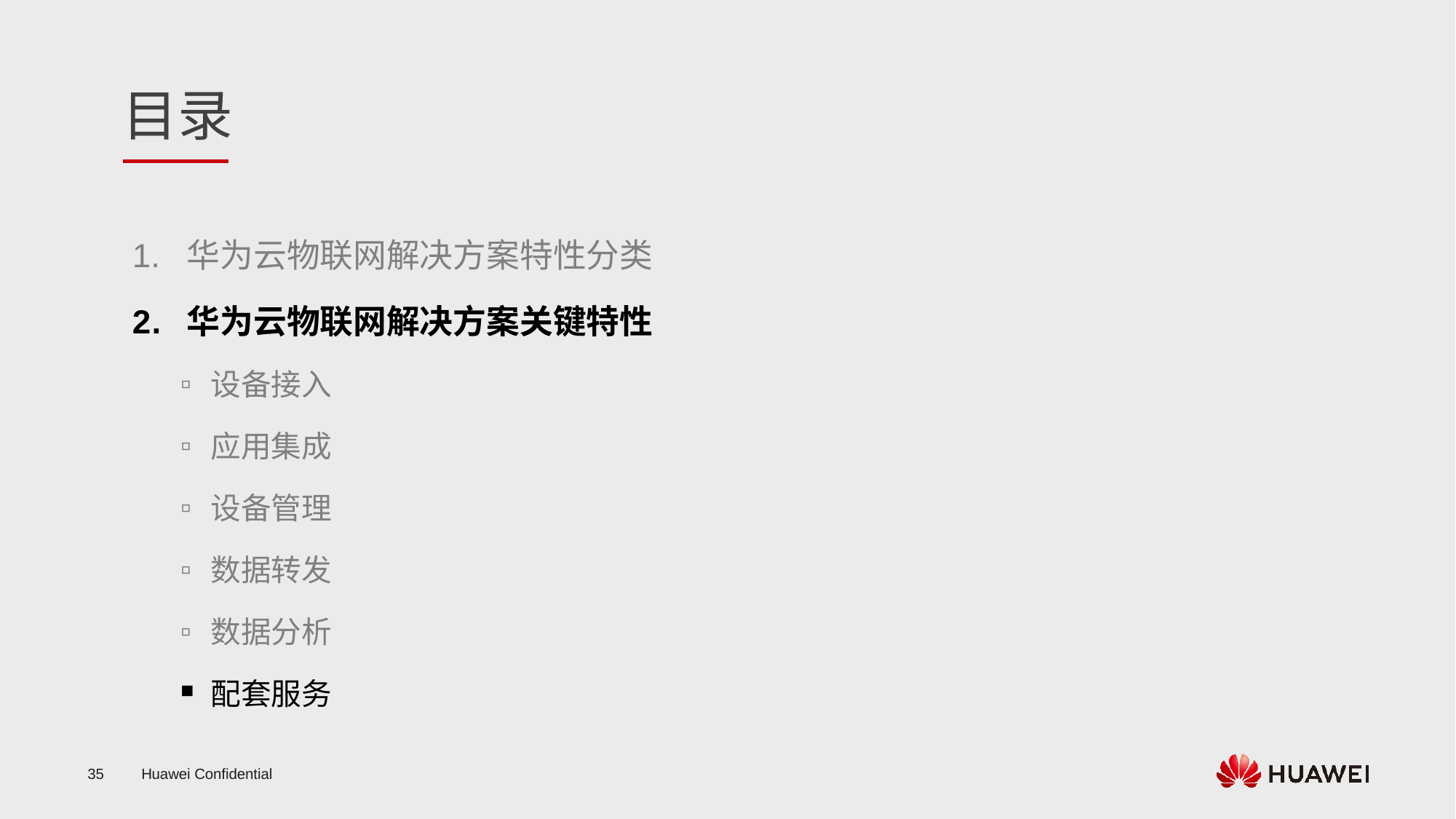

华为云物联网解决方案特性分类
华为云物联网解决方案关键特性
设备接入
应用集成
设备管理
数据转发
数据分析
配套服务